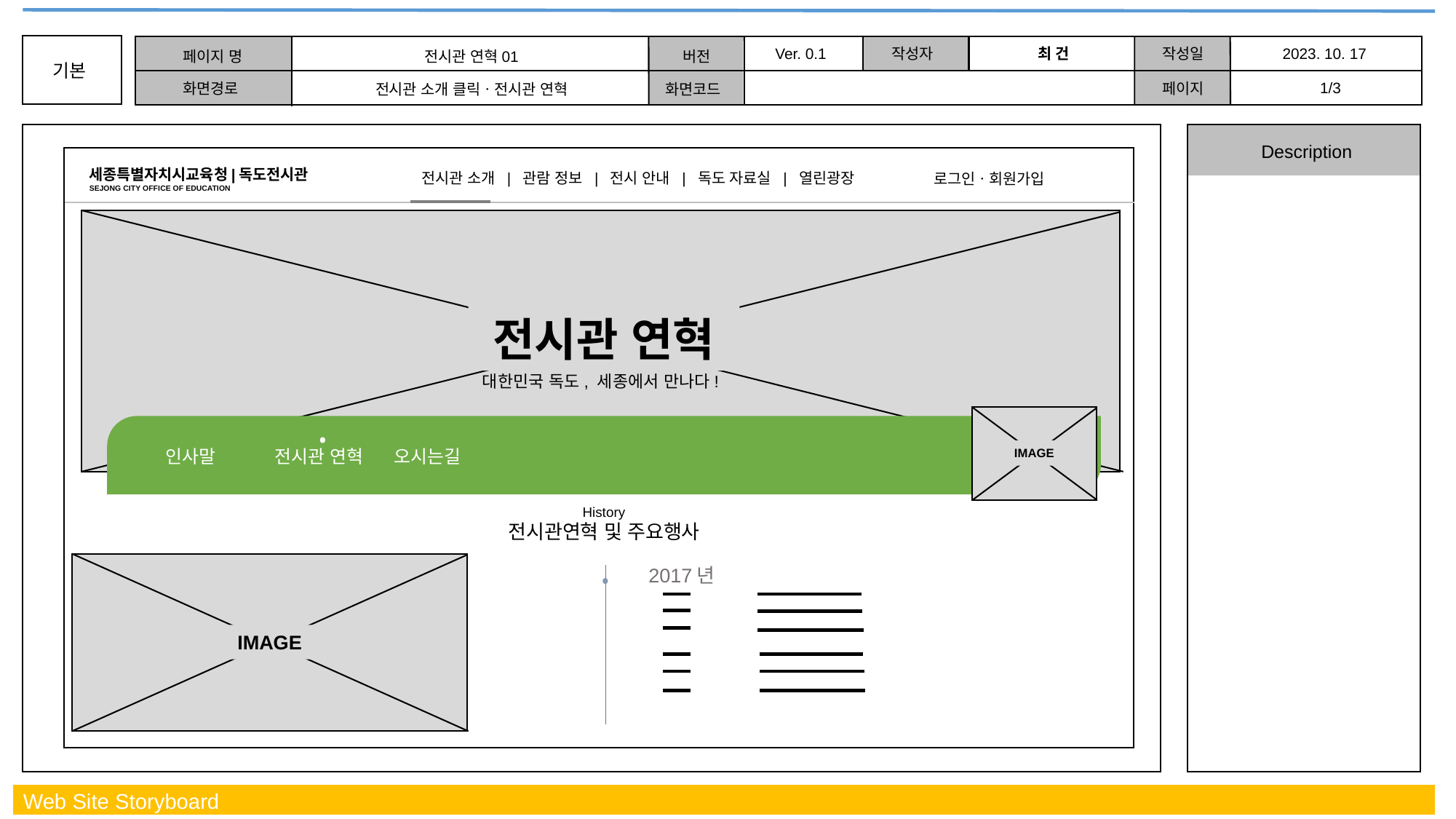

Ver. 0.1
2023. 10. 17
최 건
작성자
작성일
버전
페이지 명
전시관 연혁01
1/3
화면경로
페이지
전시관 소개 클릭ㆍ전시관 연혁
화면코드
기본

Description

세종특별자치시교육청|독도전시관
SEJONG CITY OFFICE OF EDUCATION
전시관 소개  |  관람 정보  |  전시 안내  |  독도 자료실  |  열린광장
로그인ㆍ회원가입

전시관 연혁
대한민국 독도, 세종에서 만나다!

IMAGE

인사말	전시관 연혁	  오시는길
History
전시관연혁 및 주요행사

IMAGE
2017년

Web Site Storyboard